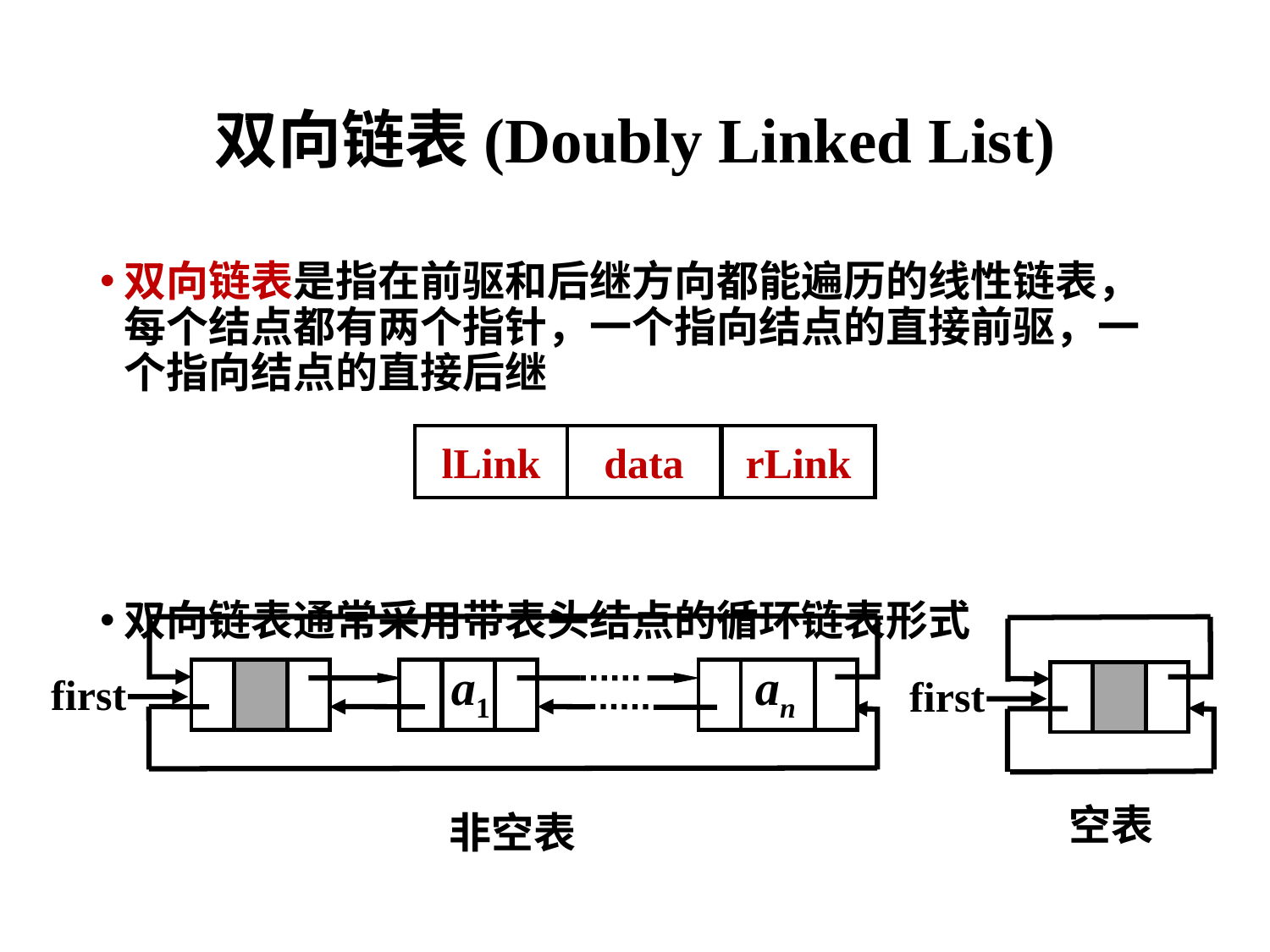

# 双向链表(Doubly Linked List)
双向链表是指在前驱和后继方向都能遍历的线性链表，每个结点都有两个指针，一个指向结点的直接前驱，一个指向结点的直接后继

双向链表通常采用带表头结点的循环链表形式
lLink
data
rLink

a1
 an

first

first

空表
非空表